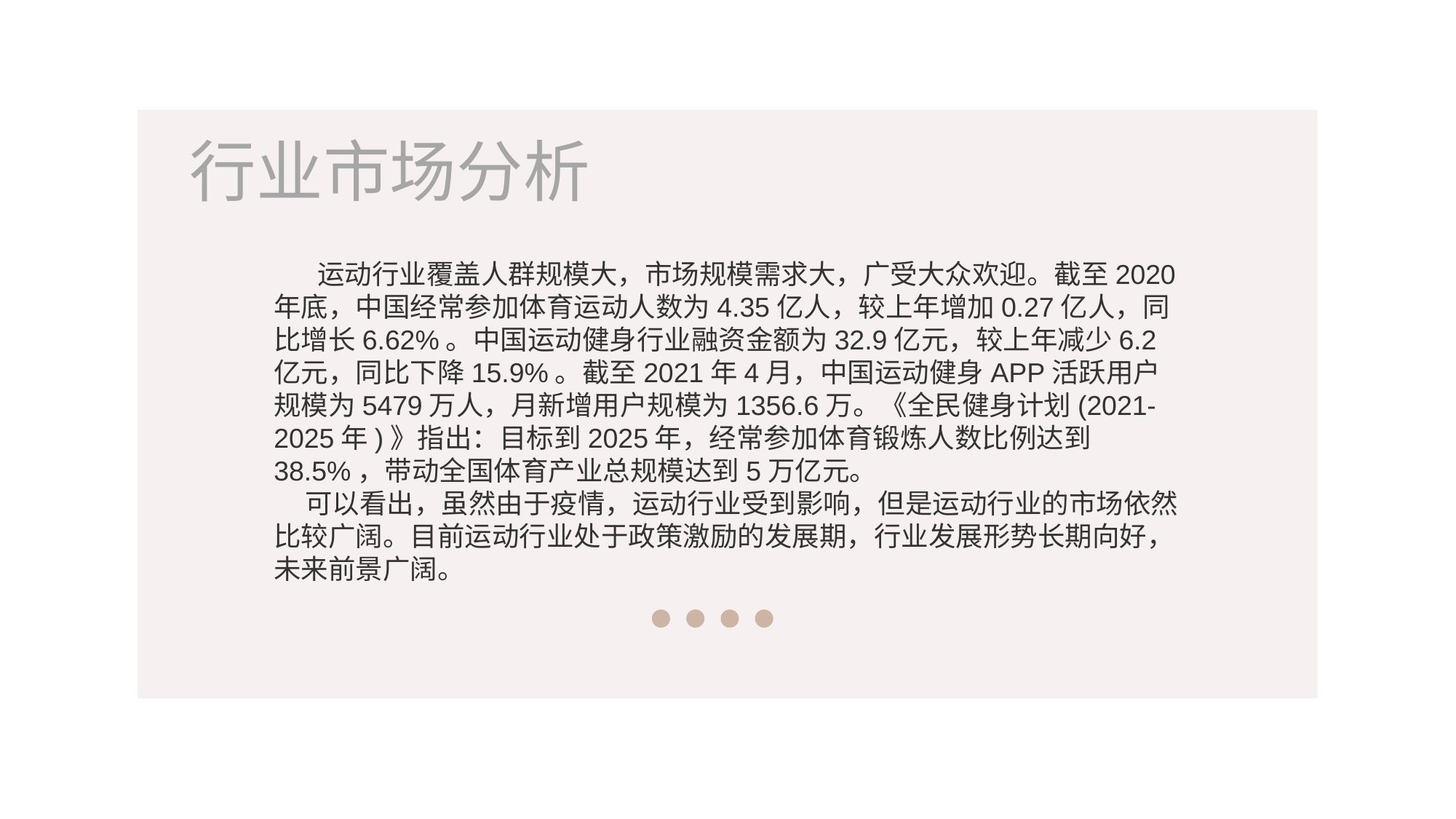

行业市场分析
      运动行业覆盖人群规模大，市场规模需求大，广受大众欢迎。截至2020年底，中国经常参加体育运动人数为4.35亿人，较上年增加0.27亿人，同比增长6.62%。中国运动健身行业融资金额为32.9亿元，较上年减少6.2亿元，同比下降15.9%。截至2021年4月，中国运动健身APP活跃用户规模为5479万人，月新增用户规模为1356.6万。《全民健身计划(2021-2025年)》指出：目标到2025年，经常参加体育锻炼人数比例达到38.5%，带动全国体育产业总规模达到5万亿元。
    可以看出，虽然由于疫情，运动行业受到影响，但是运动行业的市场依然比较广阔。目前运动行业处于政策激励的发展期，行业发展形势长期向好，未来前景广阔。